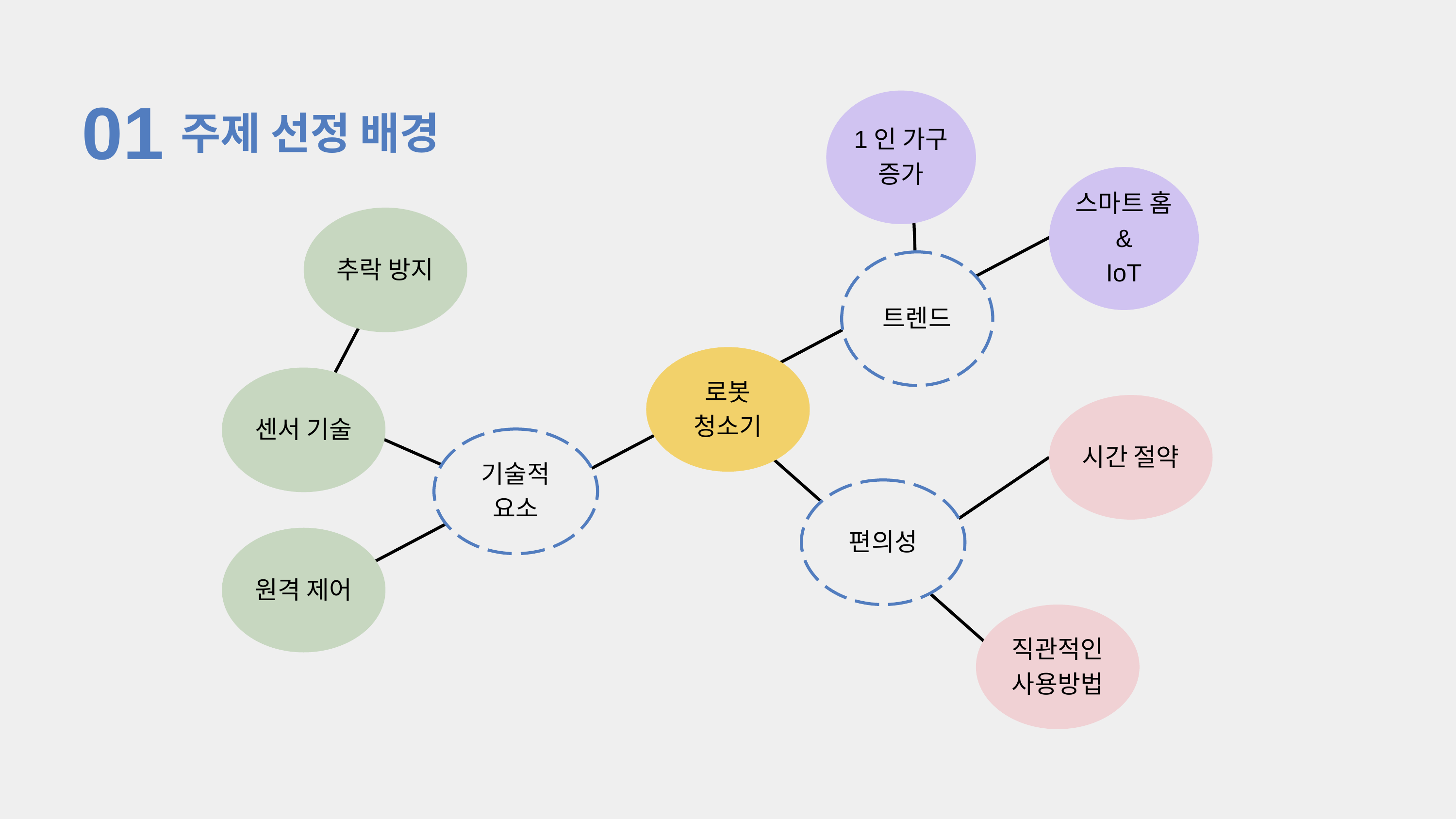

01

1인 가구
증가
주제 선정 배경

스마트 홈 &
IoT

추락 방지

트렌드

로봇
청소기

센서 기술

시간 절약

기술적
요소

편의성

원격 제어

직관적인
사용방법